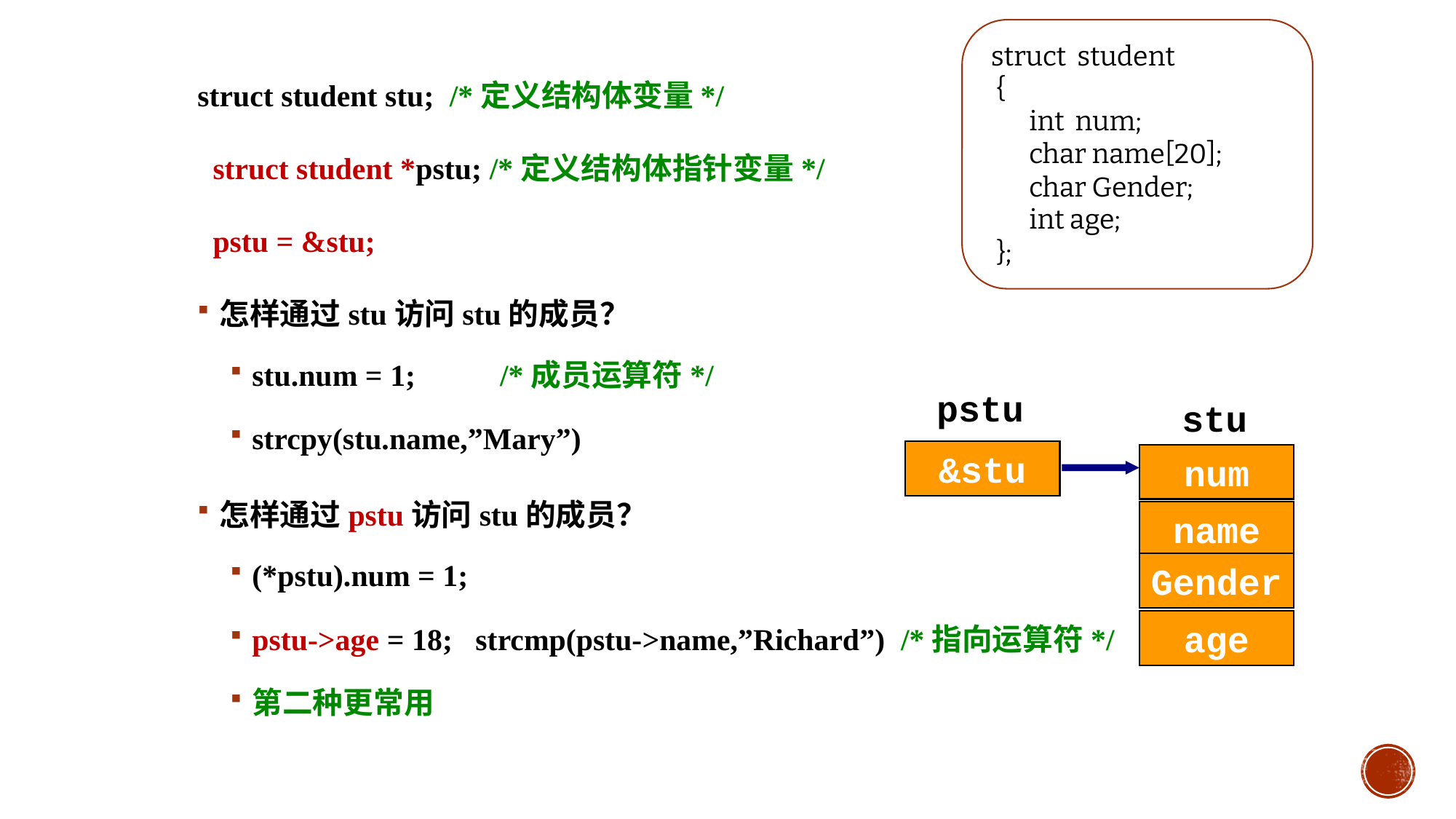

struct  student
 {
       int  num;
       char name[20];
       char Gender;
       int age;
 };
struct student stu;  /*定义结构体变量*/
  struct student *pstu; /*定义结构体指针变量*/
  pstu = &stu;
怎样通过stu访问stu的成员？
stu.num = 1;           /*成员运算符*/
strcpy(stu.name,”Mary”)
怎样通过pstu访问stu的成员？
(*pstu).num = 1;
pstu->age = 18;   strcmp(pstu->name,”Richard”)  /*指向运算符*/
第二种更常用
pstu
stu
&stu
num
name
Gender
age

5